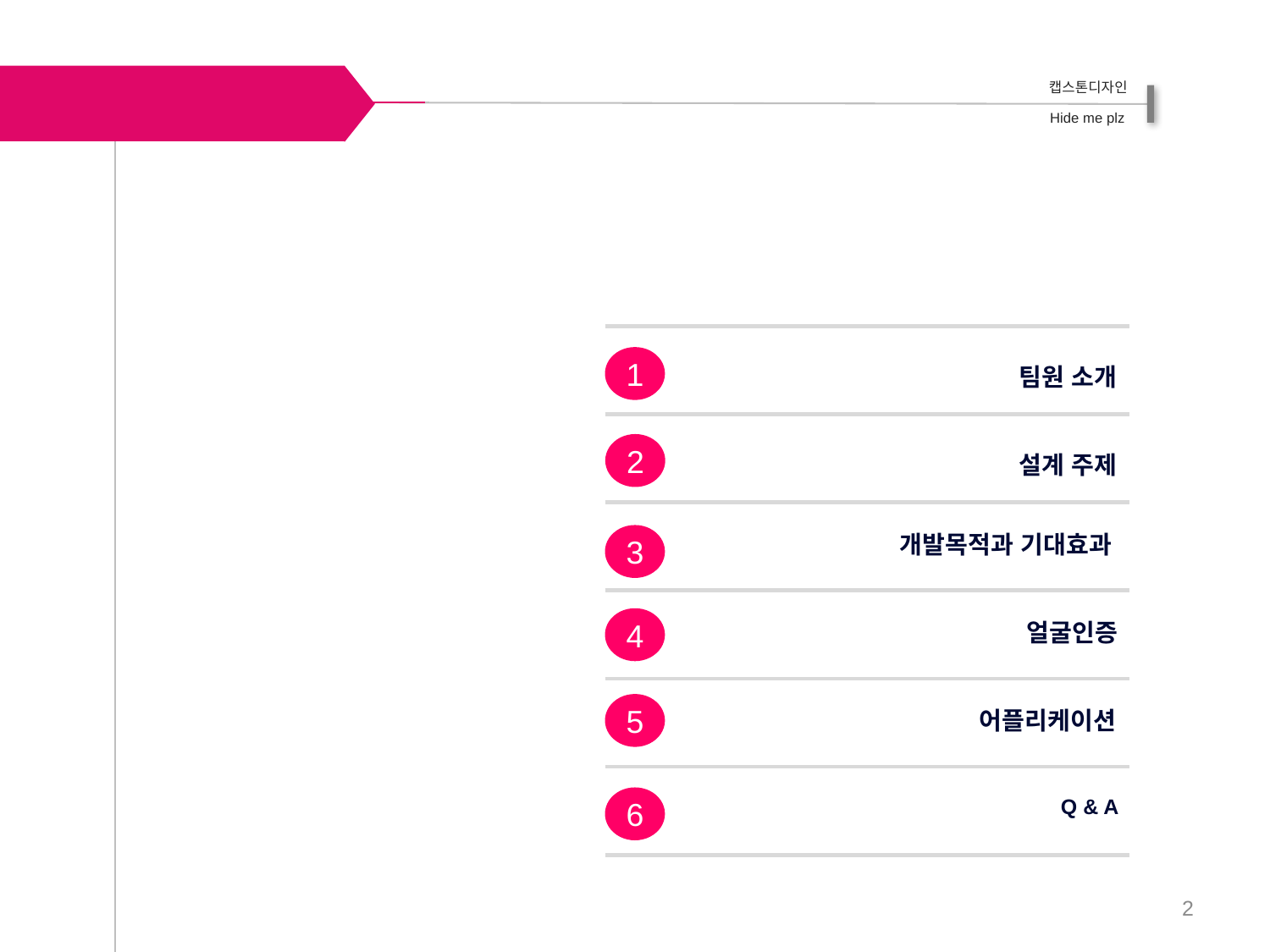

목  차
1
팀원 소개
2
설계 주제
개발목적과 기대효과
3
4
얼굴인증
5
어플리케이션
Q & A
6
2